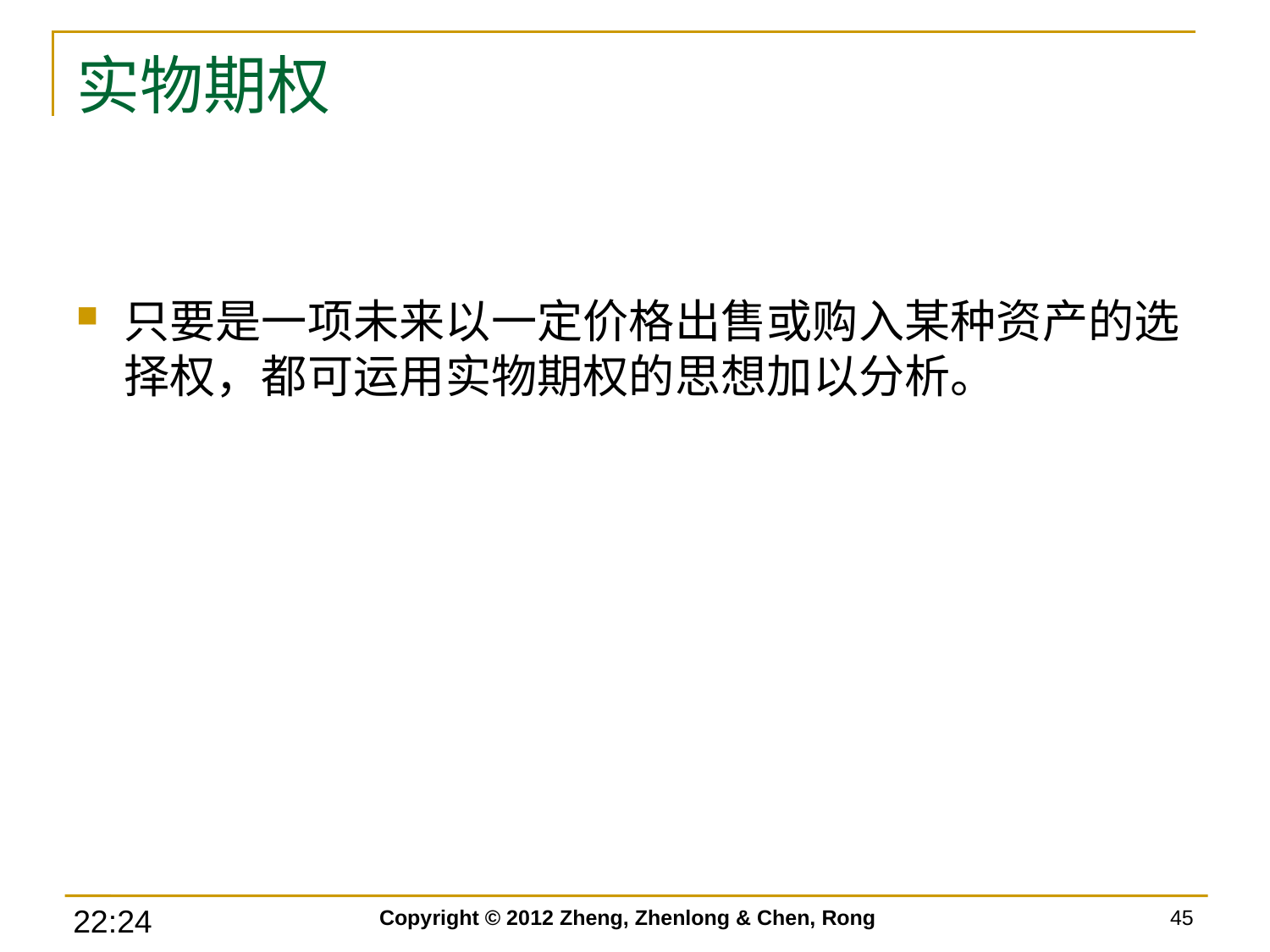

# 实物期权

只要是一项未来以一定价格出售或购入某种资产的选择权，都可运用实物期权的思想加以分析。
Copyright © 2012 Zheng, Zhenlong & Chen, Rong
45